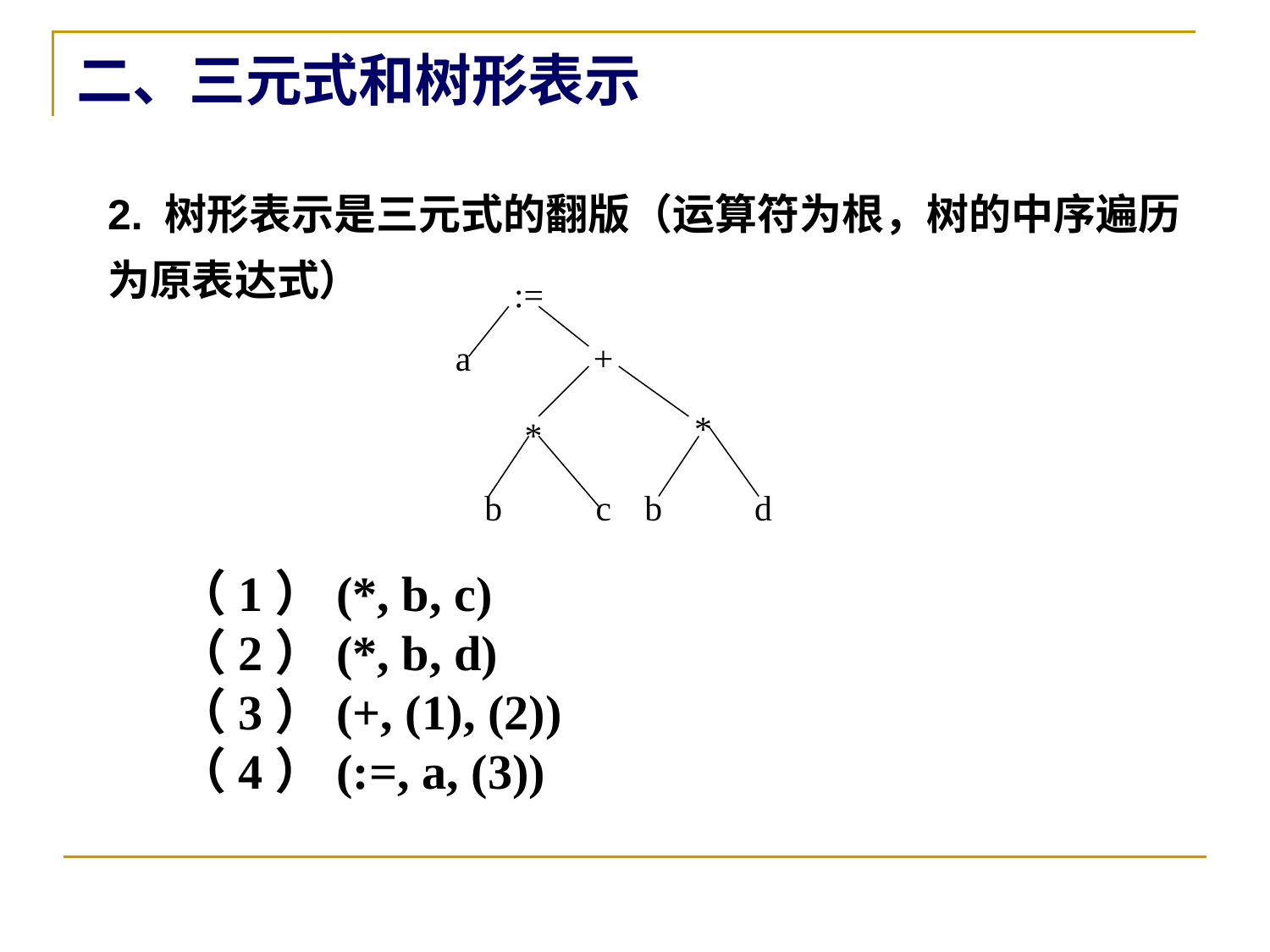

# 二、三元式和树形表示
2. 树形表示是三元式的翻版（运算符为根，树的中序遍历为原表达式）
:=

a
+

*
*

b
c
b
d
（1）(*, b, c)
（2）(*, b, d)
（3）(+, (1), (2))
（4）(:=, a, (3))
65